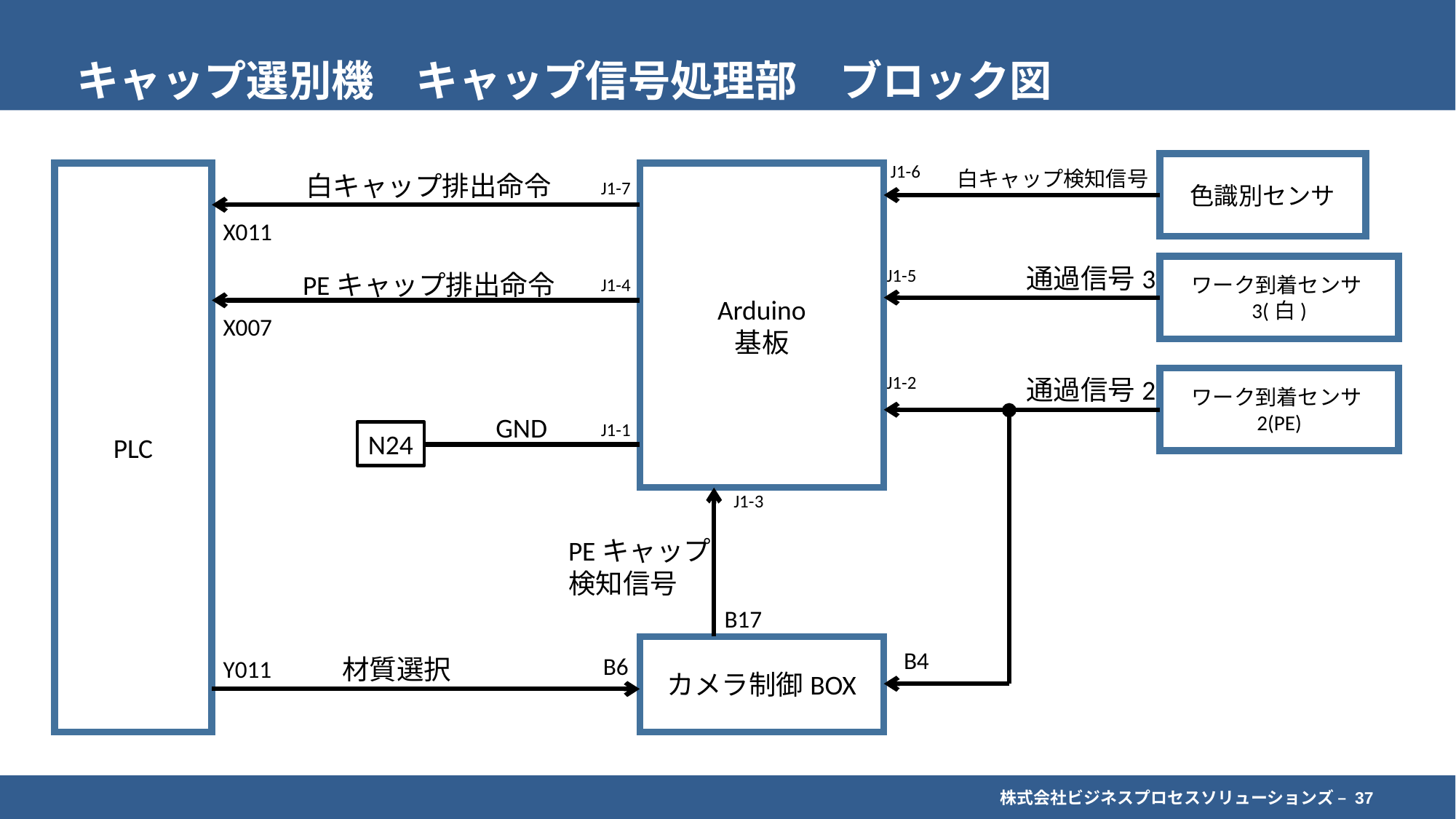

# キャップ選別機　キャップ信号処理部　ブロック図
色識別センサ
J1-6
白キャップ検知信号
Arduino
基板
PLC
白キャップ排出命令
J1-7
X011
ワーク到着センサ3(白)
通過信号3
J1-5
PEキャップ排出命令
J1-4
X007
J1-2
通過信号2
ワーク到着センサ2(PE)

GND
J1-1
N24
J1-3
PEキャップ
検知信号
B17
カメラ制御BOX
B4
B6
材質選択
Y011
株式会社ビジネスプロセスソリューションズ – 37